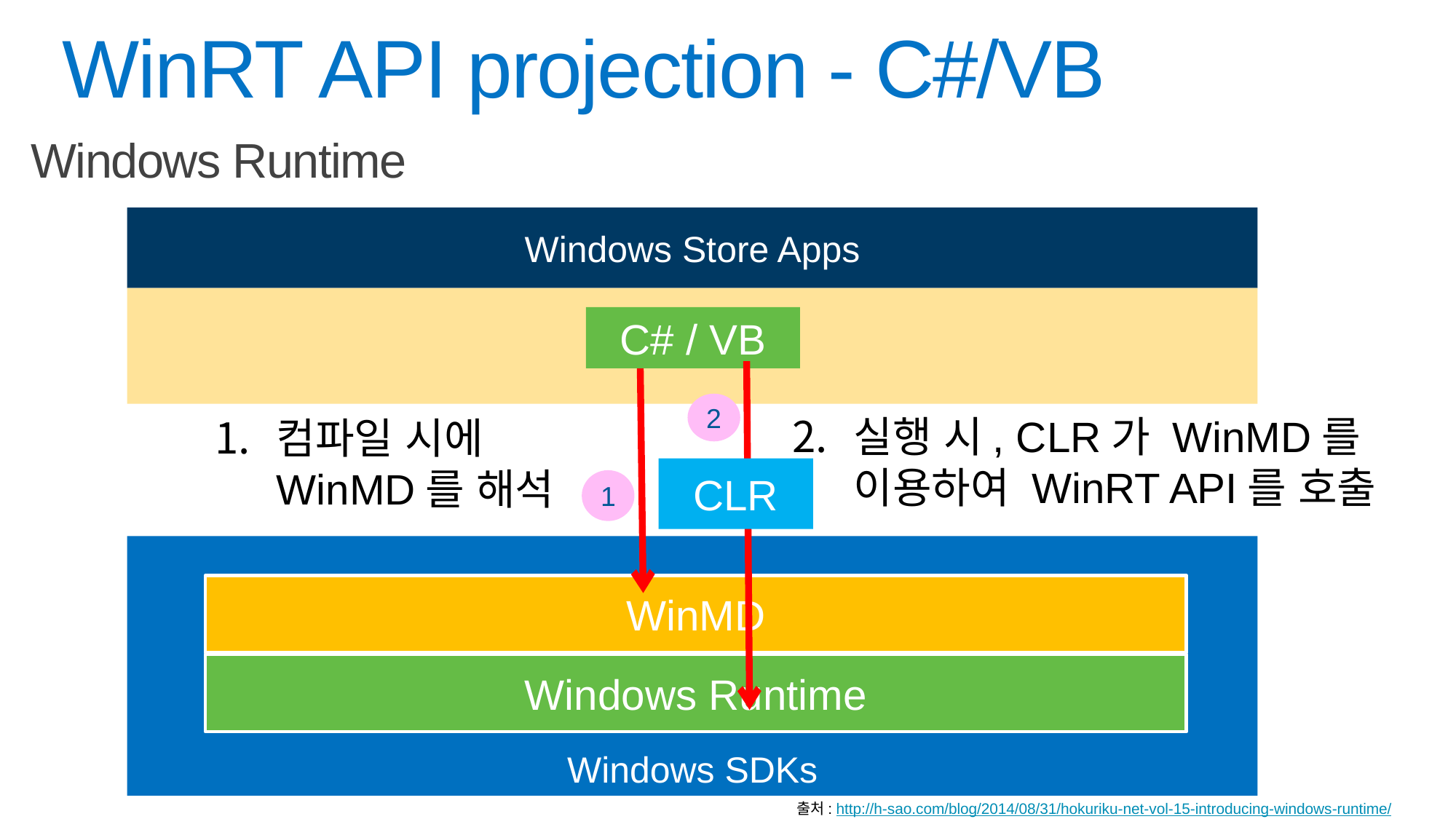

# WinRT API projection - C#/VB
Windows Runtime
Windows Store Apps

C# / VB
2
실행 시, CLR가 WinMD를 이용하여 WinRT API를 호출
컴파일 시에 WinMD를 해석
CLR
1
Windows SDKs
WinMD
Windows Runtime
출처: http://h-sao.com/blog/2014/08/31/hokuriku-net-vol-15-introducing-windows-runtime/